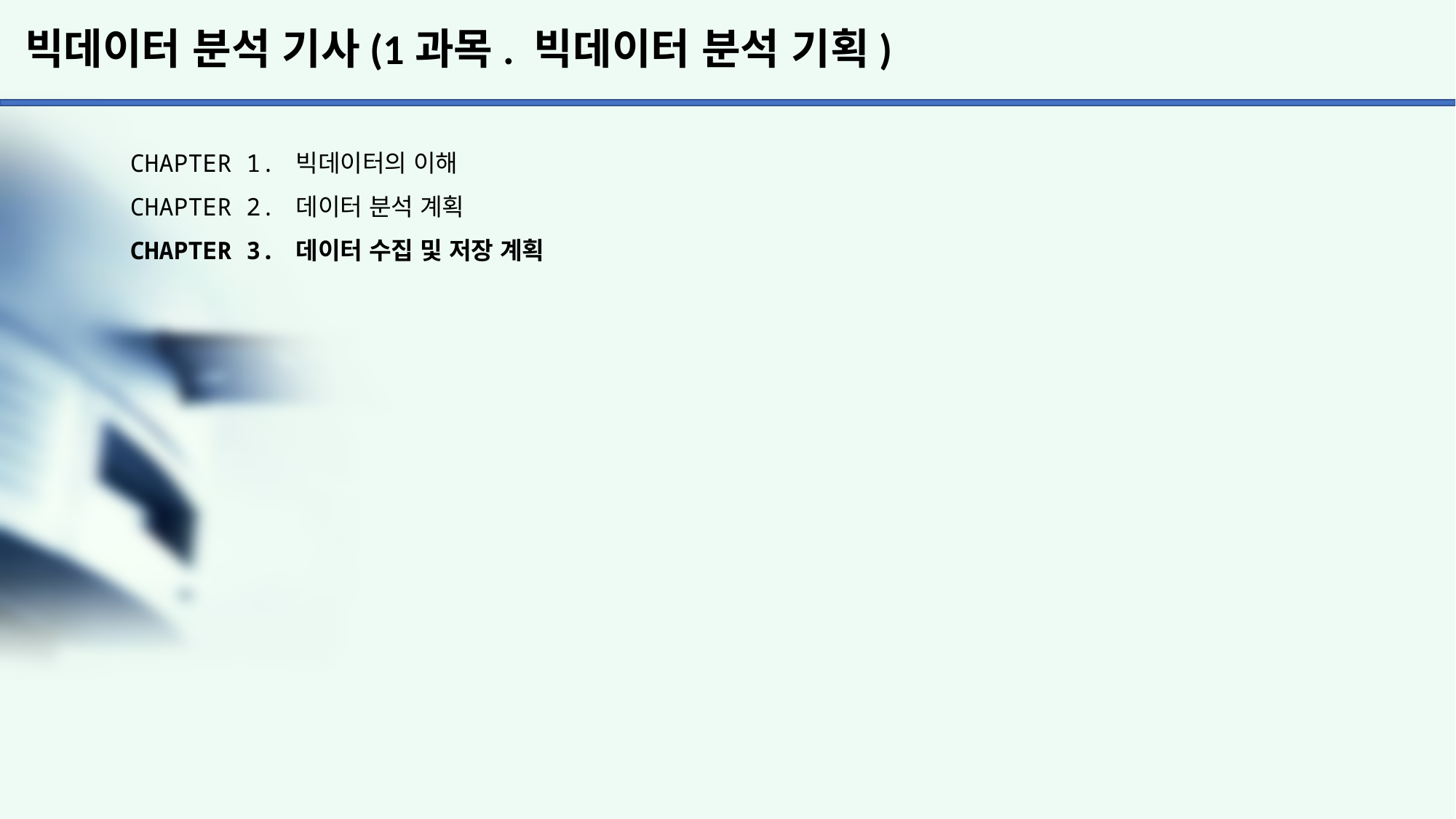

# 빅데이터 분석 기사(1과목. 빅데이터 분석 기획)
CHAPTER 1. 빅데이터의 이해
CHAPTER 2. 데이터 분석 계획
CHAPTER 3. 데이터 수집 및 저장 계획